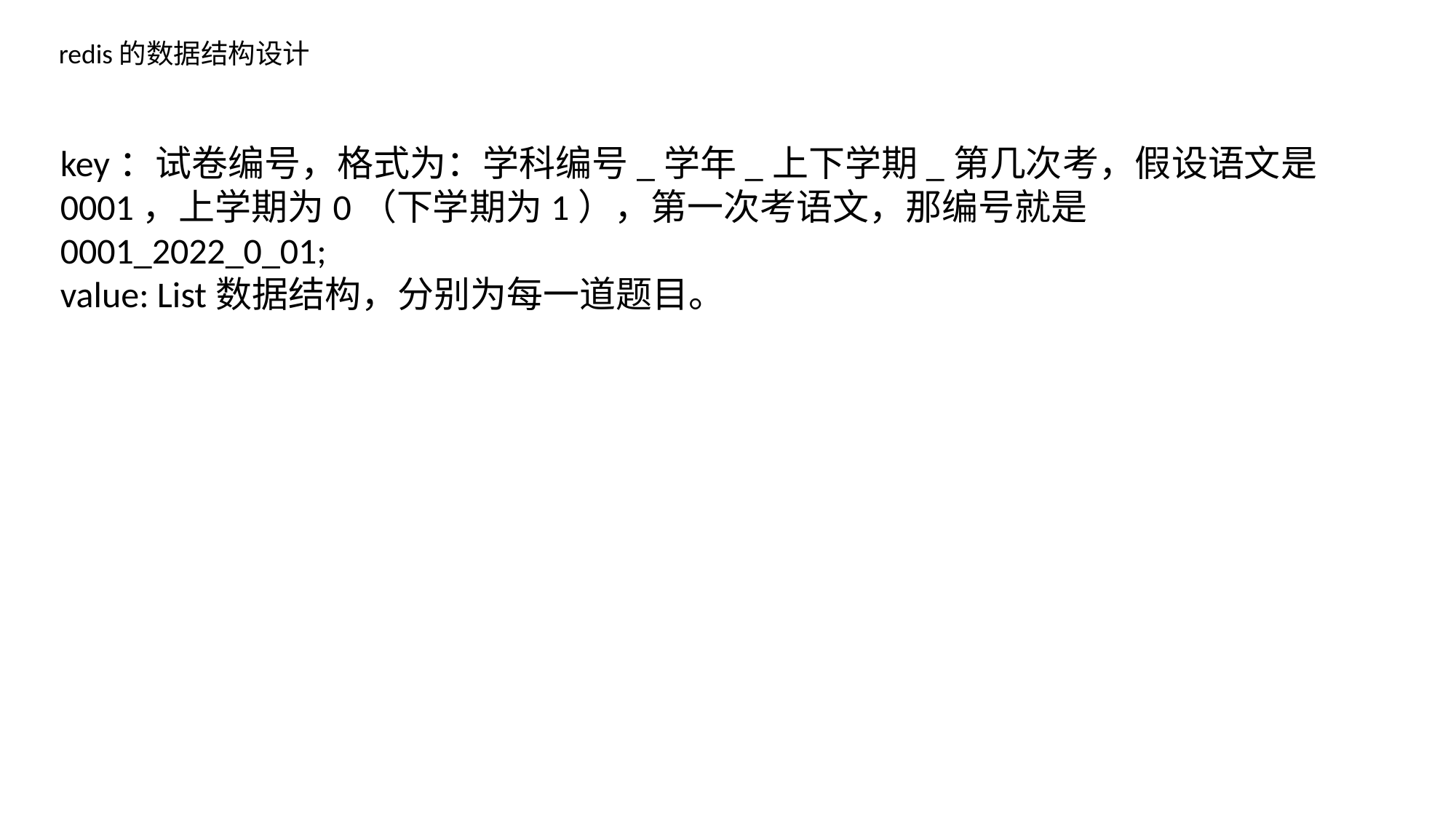

redis的数据结构设计
key：试卷编号，格式为：学科编号_学年_上下学期_第几次考，假设语文是0001，上学期为0（下学期为1），第一次考语文，那编号就是0001_2022_0_01;
value: List数据结构，分别为每一道题目。